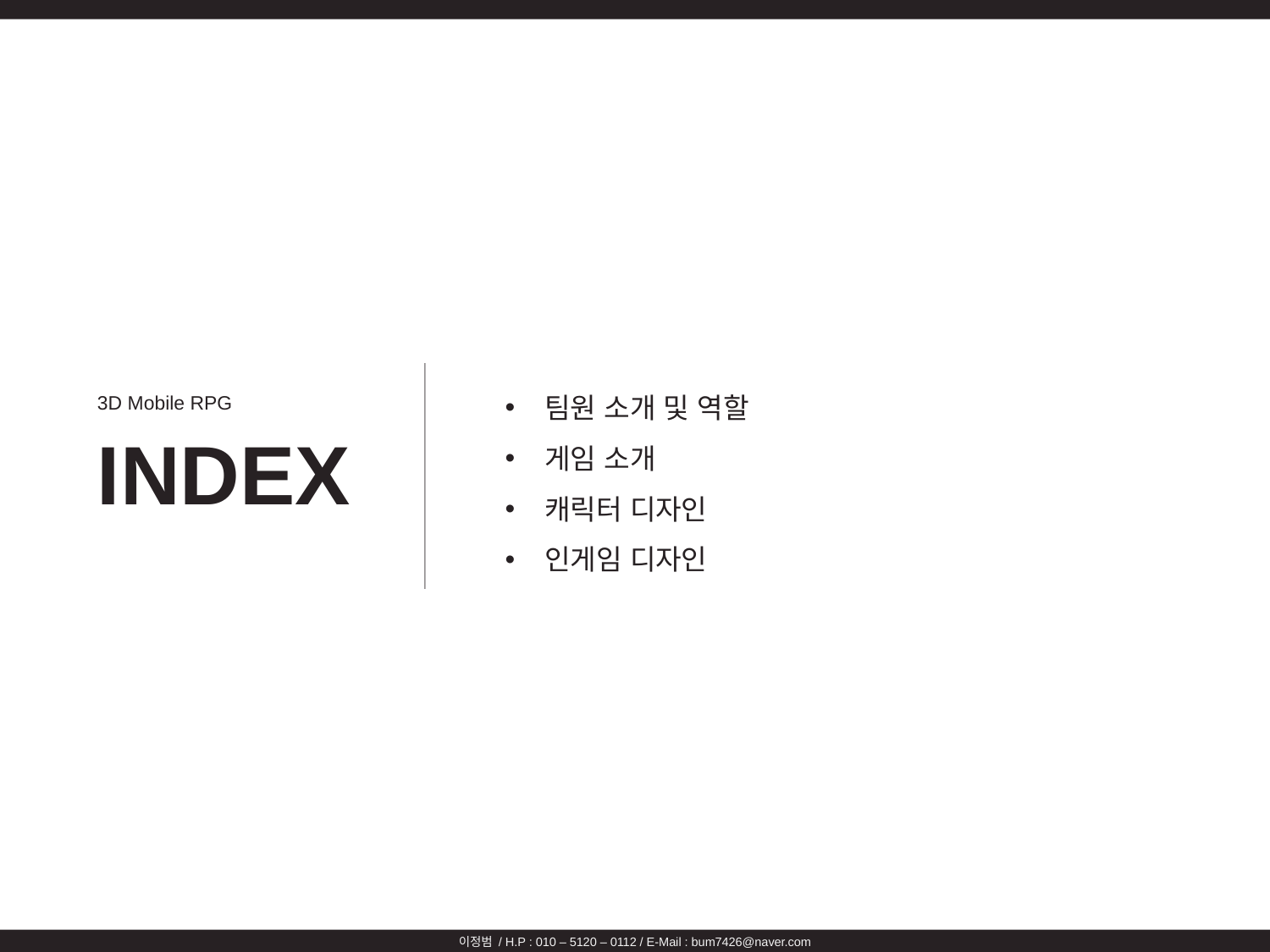

팀원 소개 및 역할
게임 소개
캐릭터 디자인
인게임 디자인
3D Mobile RPG
INDEX
이정범 / H.P : 010 – 5120 – 0112 / E-Mail : bum7426@naver.com